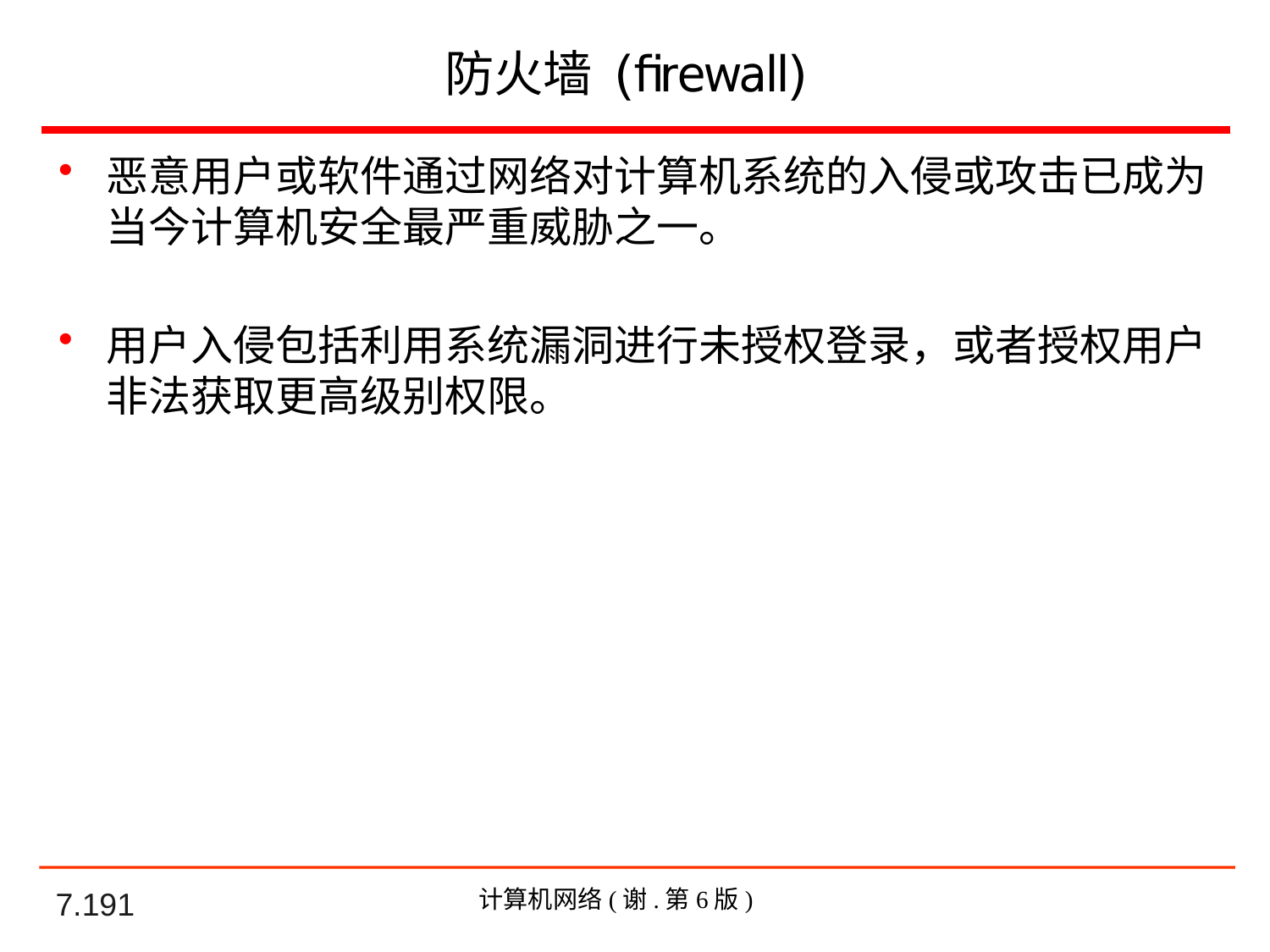

# 防火墙 (firewall)
恶意用户或软件通过网络对计算机系统的入侵或攻击已成为当今计算机安全最严重威胁之一。

用户入侵包括利用系统漏洞进行未授权登录，或者授权用户非法获取更高级别权限。